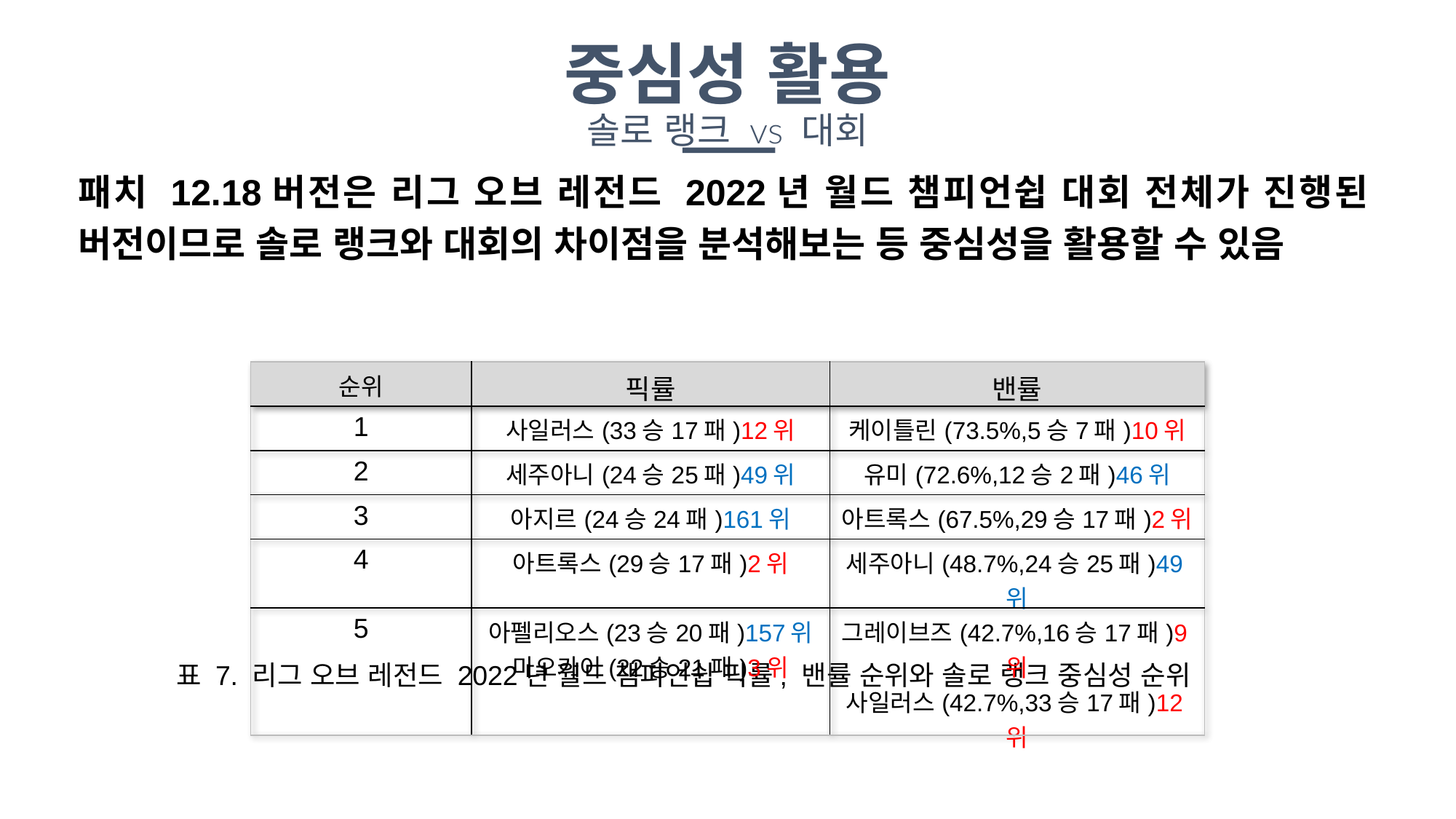

중심성 활용

솔로 랭크 vs 대회

패치 12.18버전은 리그 오브 레전드 2022년 월드 챔피언쉽 대회 전체가 진행된 버전이므로 솔로 랭크와 대회의 차이점을 분석해보는 등 중심성을 활용할 수 있음
| 순위 | 픽률 | 밴률 |
| --- | --- | --- |
| 1 | 사일러스(33승17패)12위 | 케이틀린(73.5%,5승7패)10위 |
| 2 | 세주아니(24승25패)49위 | 유미(72.6%,12승2패)46위 |
| 3 | 아지르(24승24패)161위 | 아트록스(67.5%,29승17패)2위 |
| 4 | 아트록스(29승17패)2위 | 세주아니(48.7%,24승25패)49위 |
| 5 | 아펠리오스(23승20패)157위 마오카이(22승21패)3위 | 그레이브즈(42.7%,16승17패)9위 사일러스(42.7%,33승17패)12위 |
표 7. 리그 오브 레전드 2022년 월드 챔피언쉽 픽률, 밴률 순위와 솔로 랭크 중심성 순위